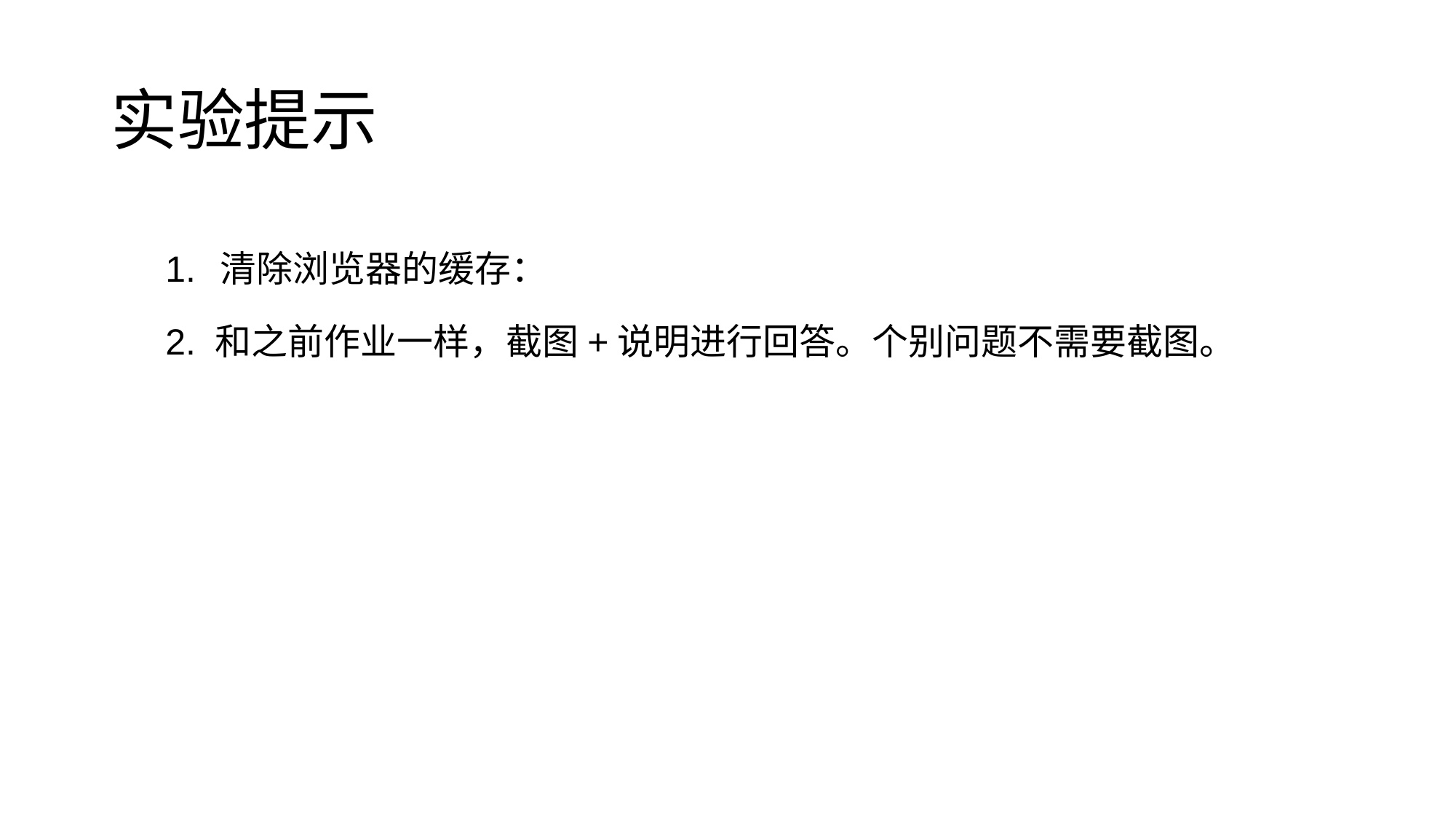

# 实验提示
清除浏览器的缓存：
2. 和之前作业一样，截图+说明进行回答。个别问题不需要截图。